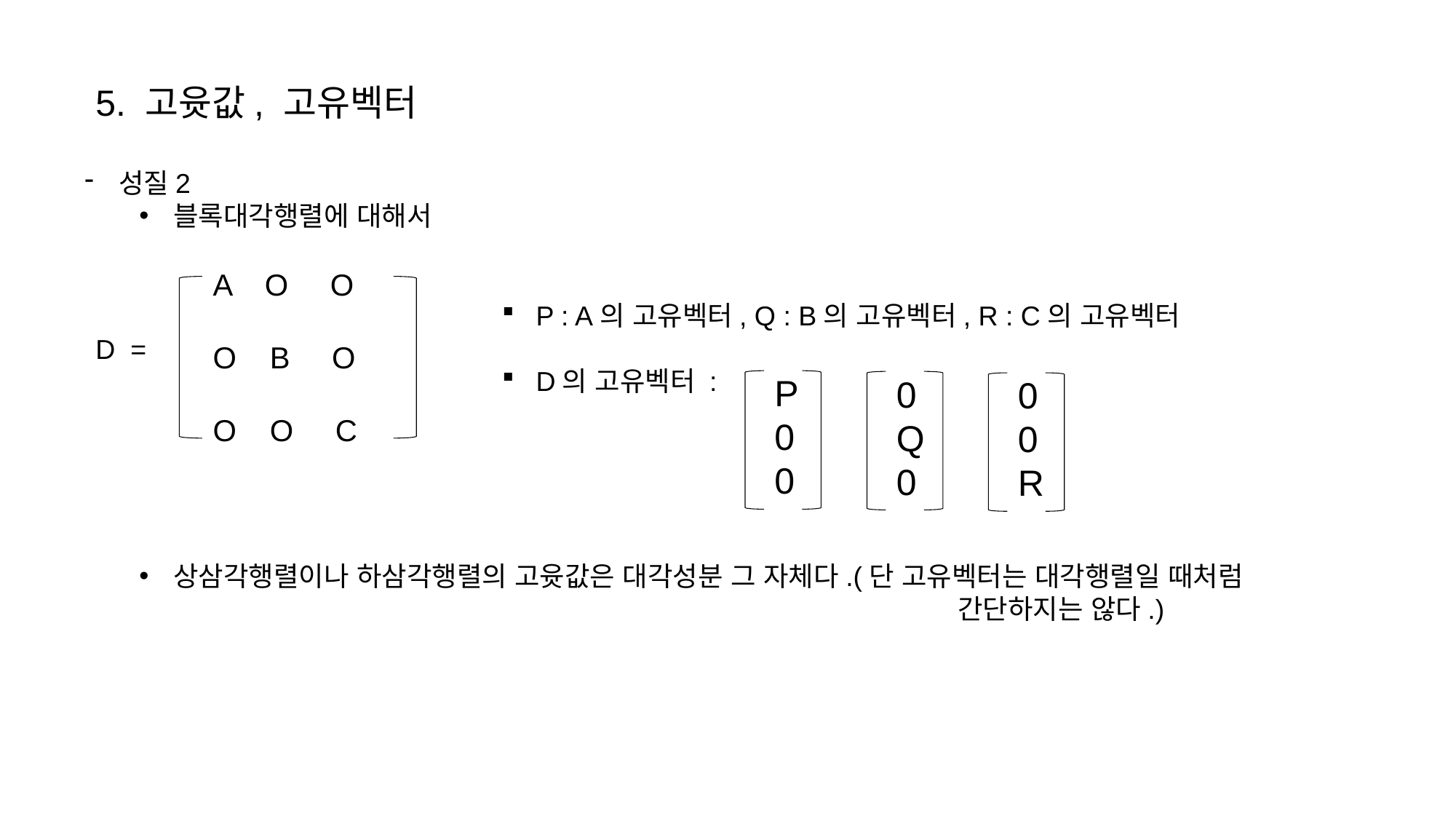

5. 고윳값, 고유벡터
성질2
블록대각행렬에 대해서

상삼각행렬이나 하삼각행렬의 고윳값은 대각성분 그 자체다.(단 고유벡터는 대각행렬일 때처럼
							간단하지는 않다.)

A    O     O

O    B     O

O    O     C

P : A의 고유벡터, Q : B의 고유벡터, R : C의 고유벡터

D의 고유벡터 :

D  =
P
0
0
0
Q
0
0
0
R